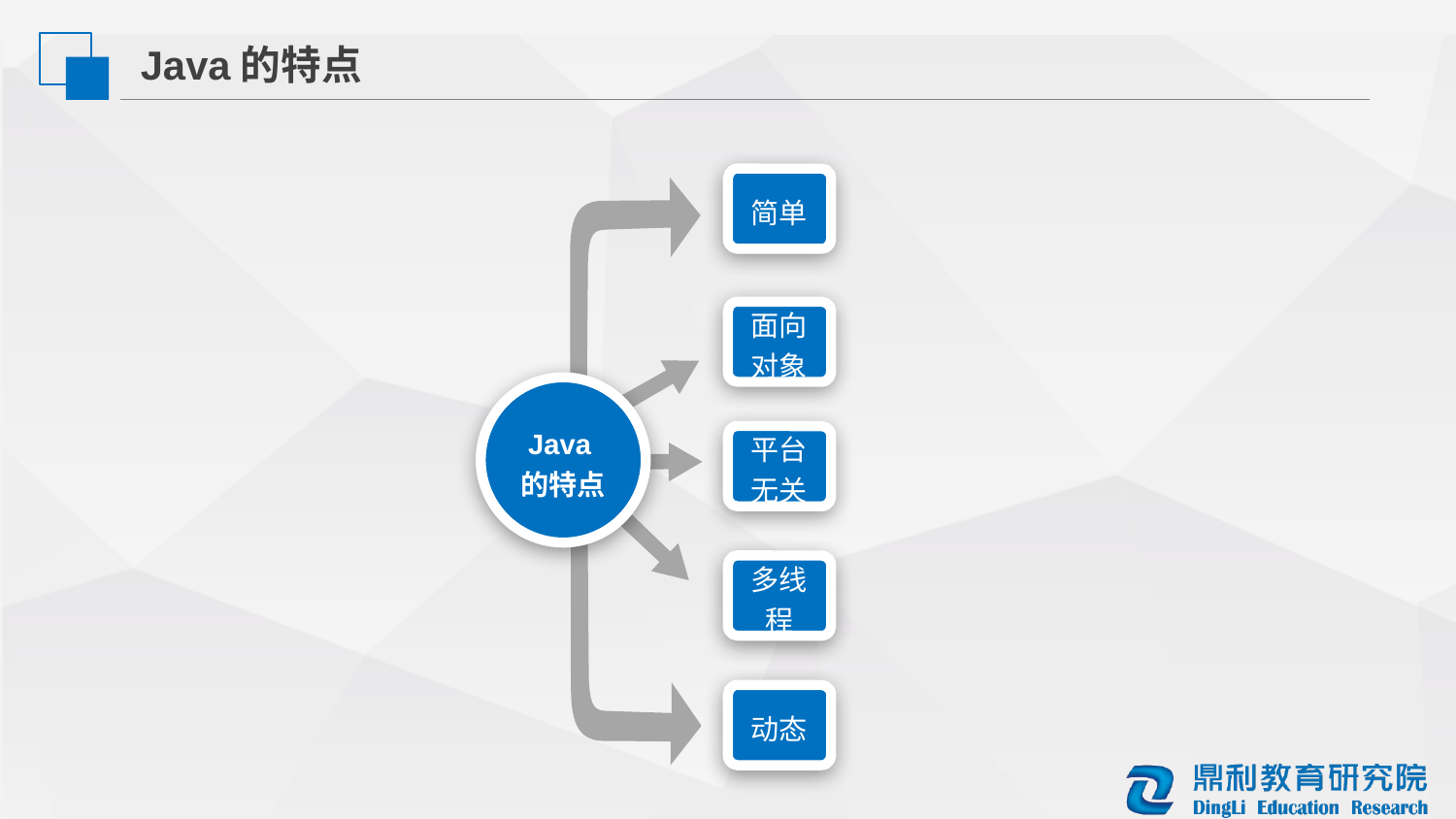

Java的特点
简单

面向对象

Java的特点

平台无关

多线程
动态